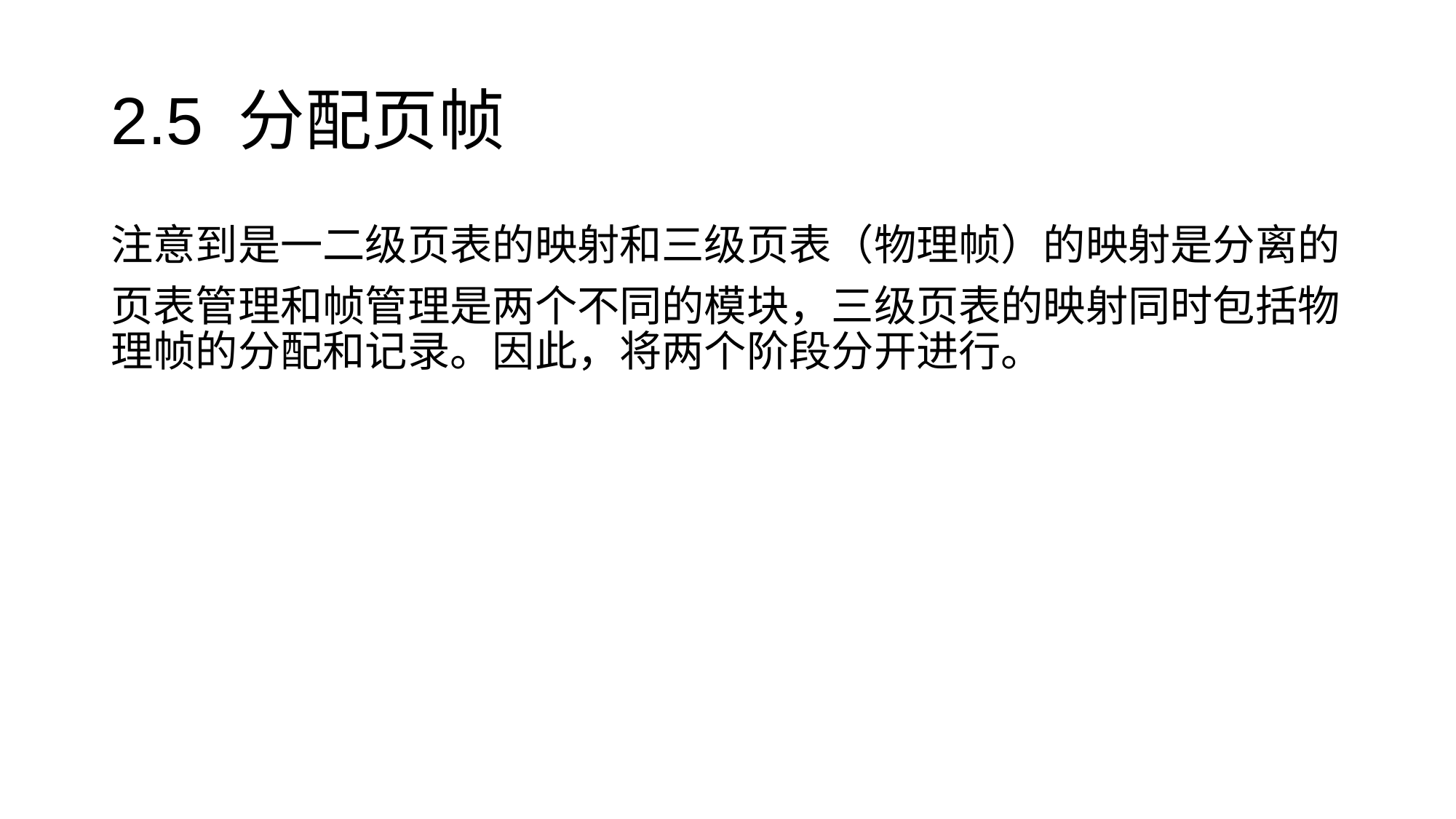

# 2.5 分配页帧
注意到是一二级页表的映射和三级页表（物理帧）的映射是分离的
页表管理和帧管理是两个不同的模块，三级页表的映射同时包括物理帧的分配和记录。因此，将两个阶段分开进行。